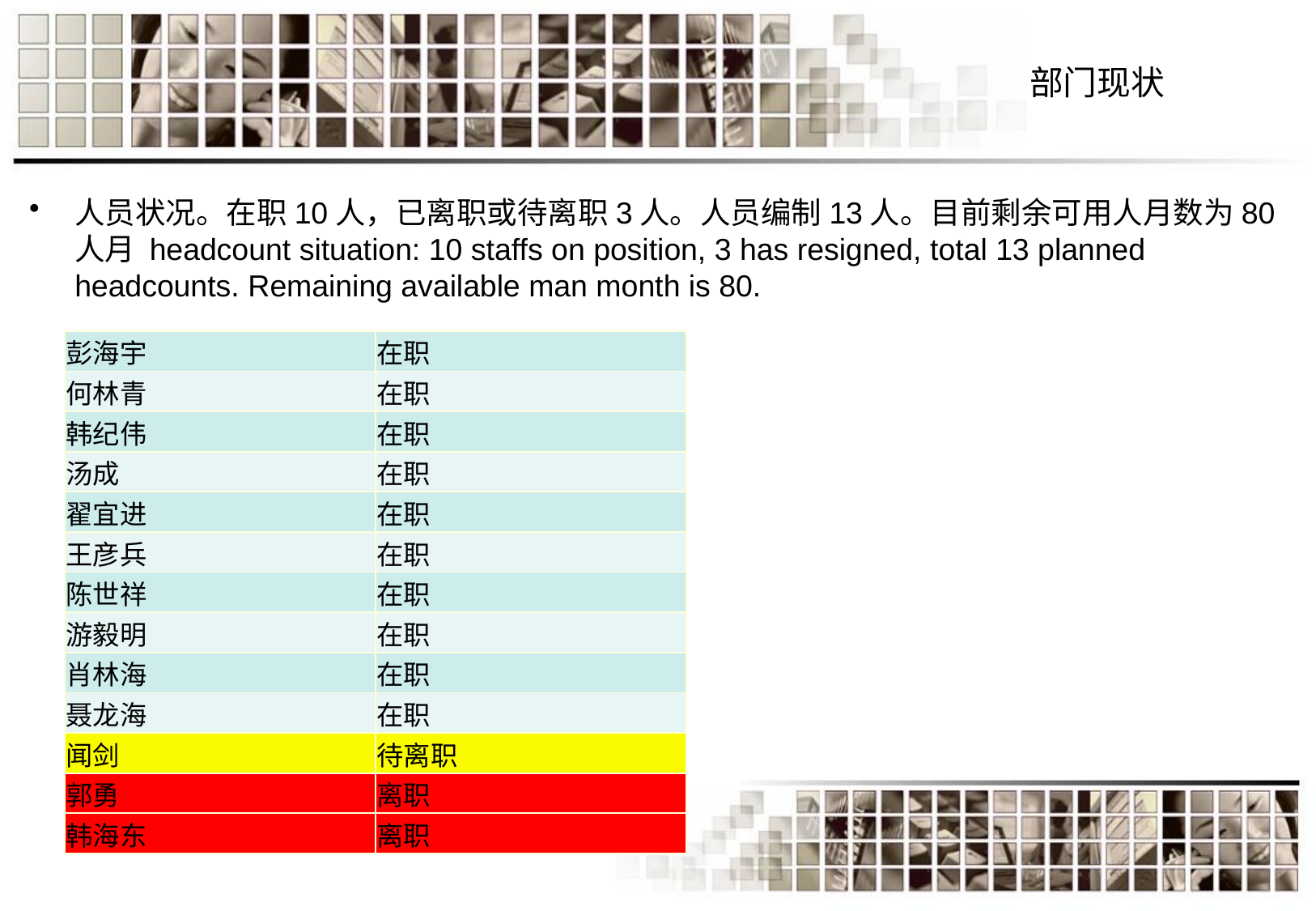

# 部门现状
人员状况。在职10人，已离职或待离职3人。人员编制13人。目前剩余可用人月数为80人月 headcount situation: 10 staffs on position, 3 has resigned, total 13 planned headcounts. Remaining available man month is 80.

| 彭海宇 | 在职 |
| --- | --- |
| 何林青 | 在职 |
| 韩纪伟 | 在职 |
| 汤成 | 在职 |
| 翟宜进 | 在职 |
| 王彦兵 | 在职 |
| 陈世祥 | 在职 |
| 游毅明 | 在职 |
| 肖林海 | 在职 |
| 聂龙海 | 在职 |
| 闻剑 | 待离职 |
| 郭勇 | 离职 |
| 韩海东 | 离职 |